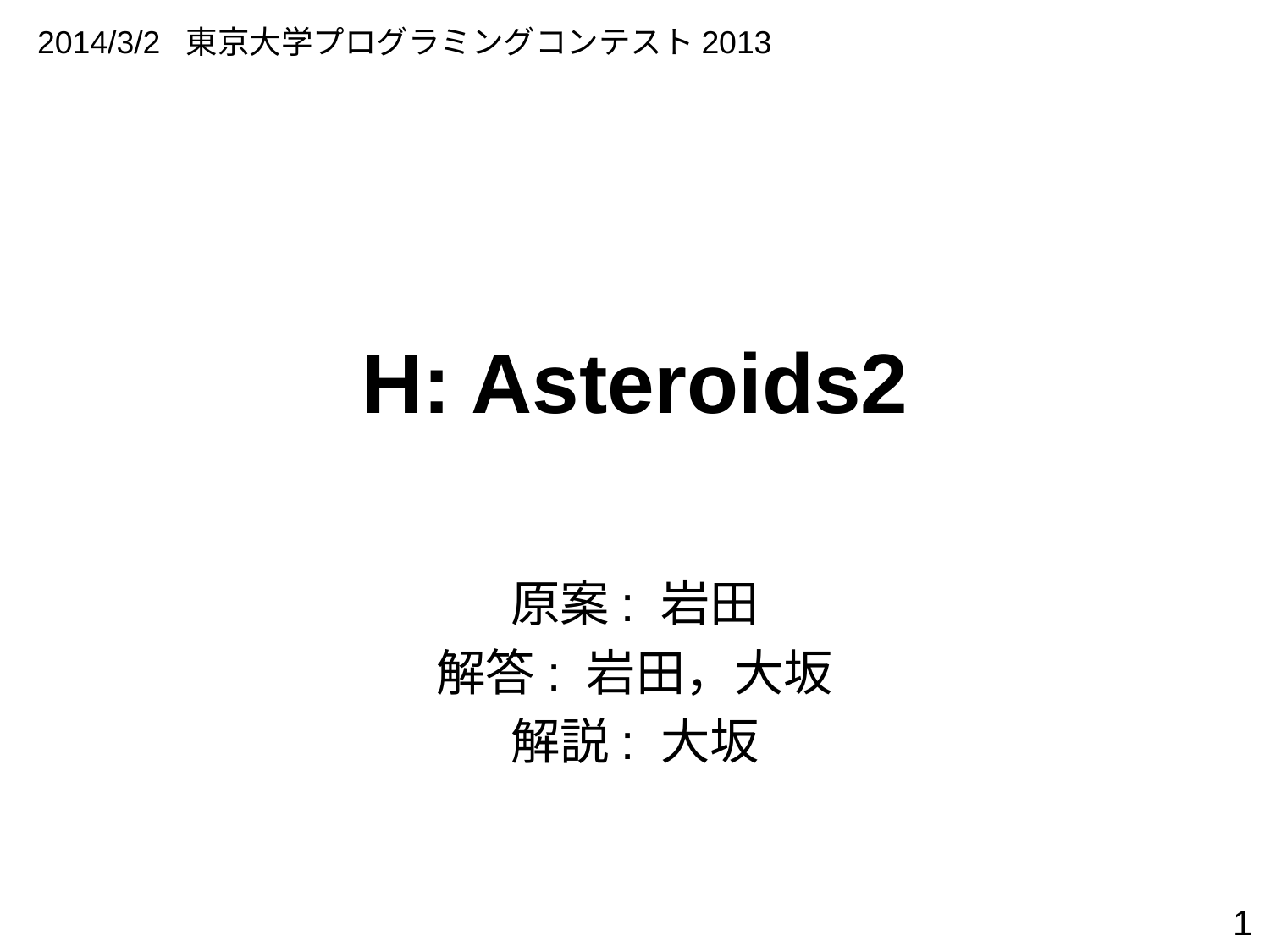

2014/3/2  東京大学プログラミングコンテスト2013
# H: Asteroids2
原案: 岩田
解答: 岩田，大坂
解説: 大坂
1